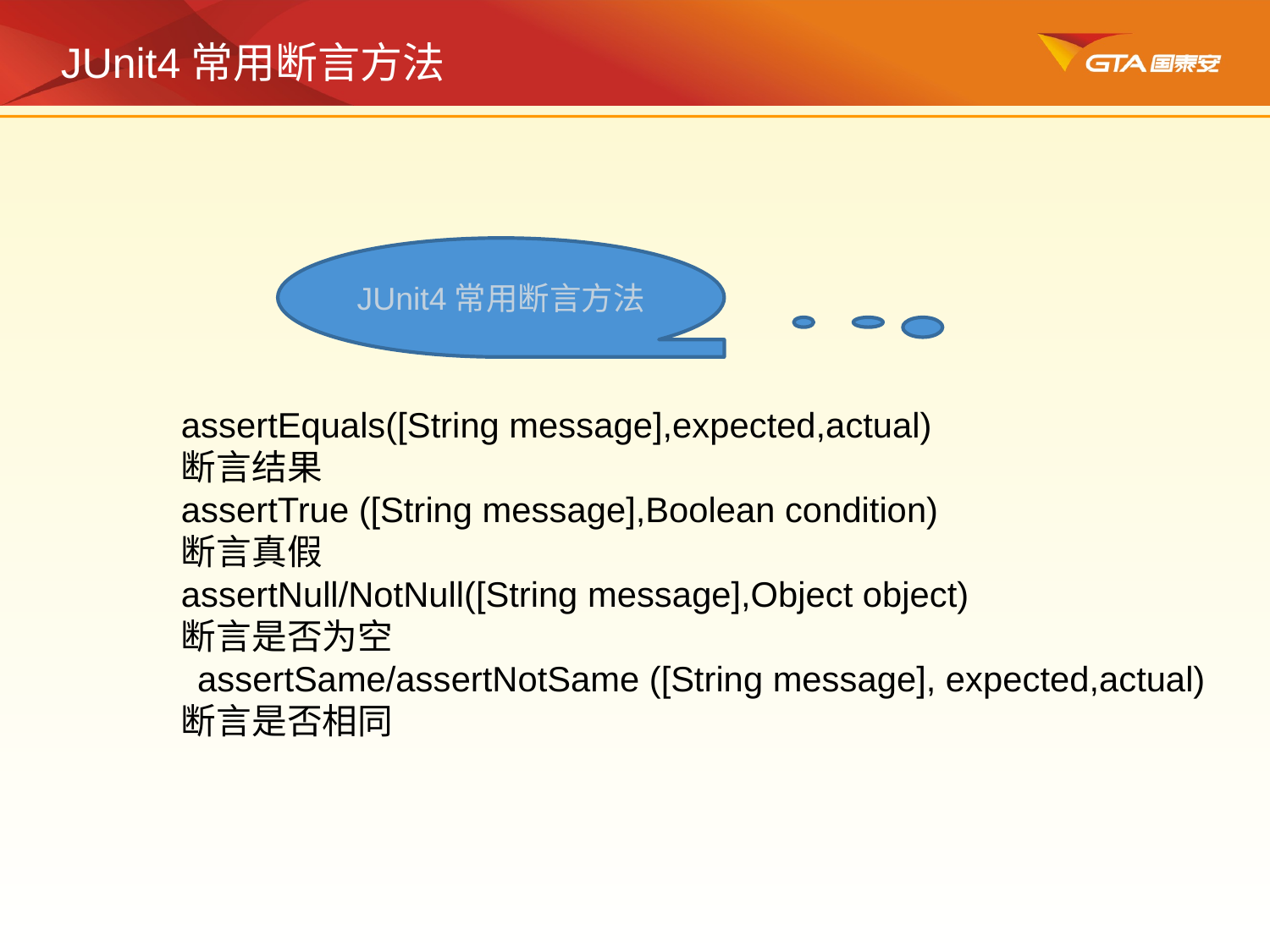

JUnit4常用断言方法
JUnit4常用断言方法

assertEquals([String message],expected,actual)
断言结果
assertTrue ([String message],Boolean condition)
断言真假
assertNull/NotNull([String message],Object object)
断言是否为空
 assertSame/assertNotSame ([String message], expected,actual)
断言是否相同